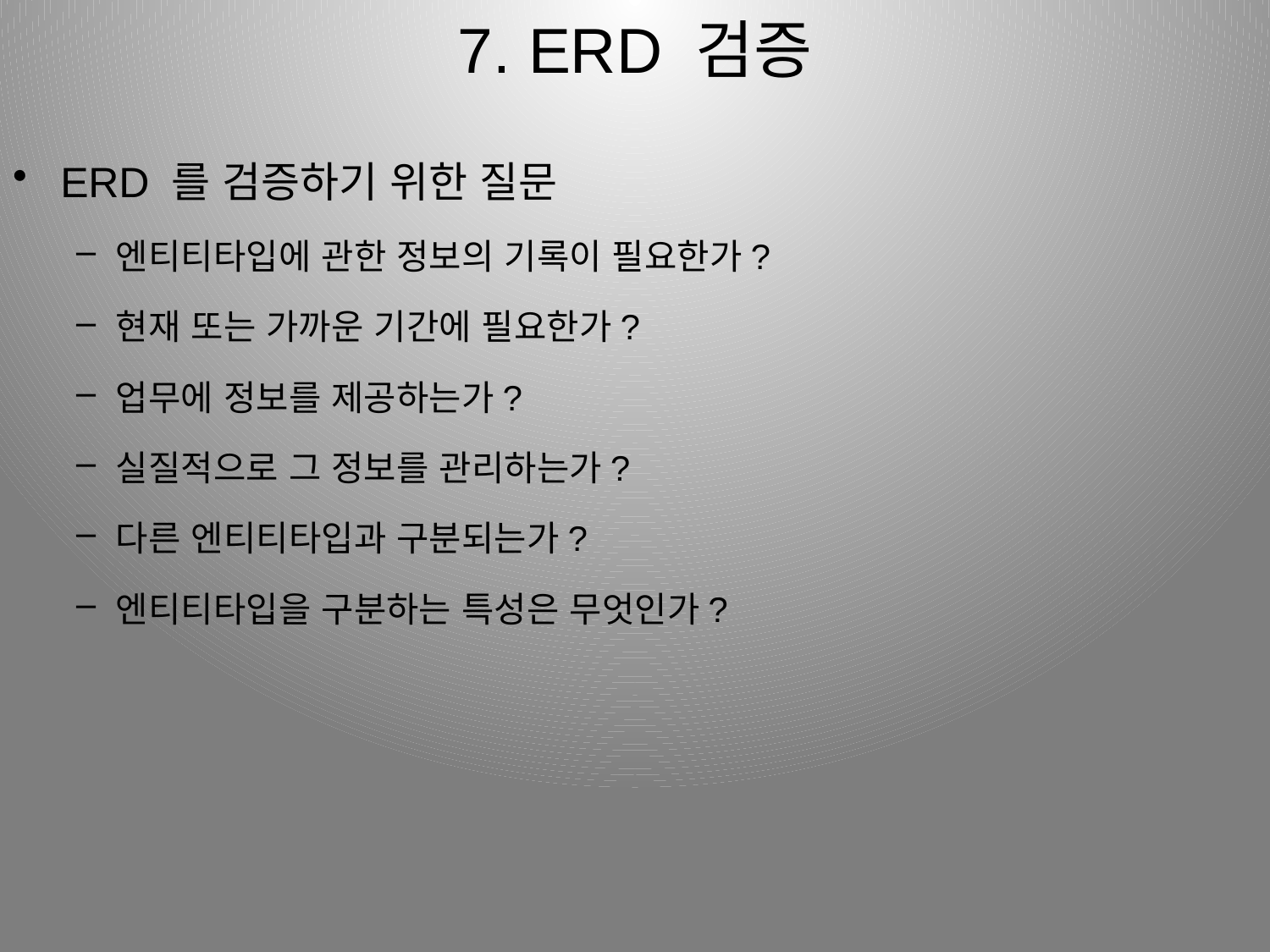

# 7. ERD 검증
ERD 를 검증하기 위한 질문
엔티티타입에 관한 정보의 기록이 필요한가?
현재 또는 가까운 기간에 필요한가?
업무에 정보를 제공하는가?
실질적으로 그 정보를 관리하는가?
다른 엔티티타입과 구분되는가?
엔티티타입을 구분하는 특성은 무엇인가?